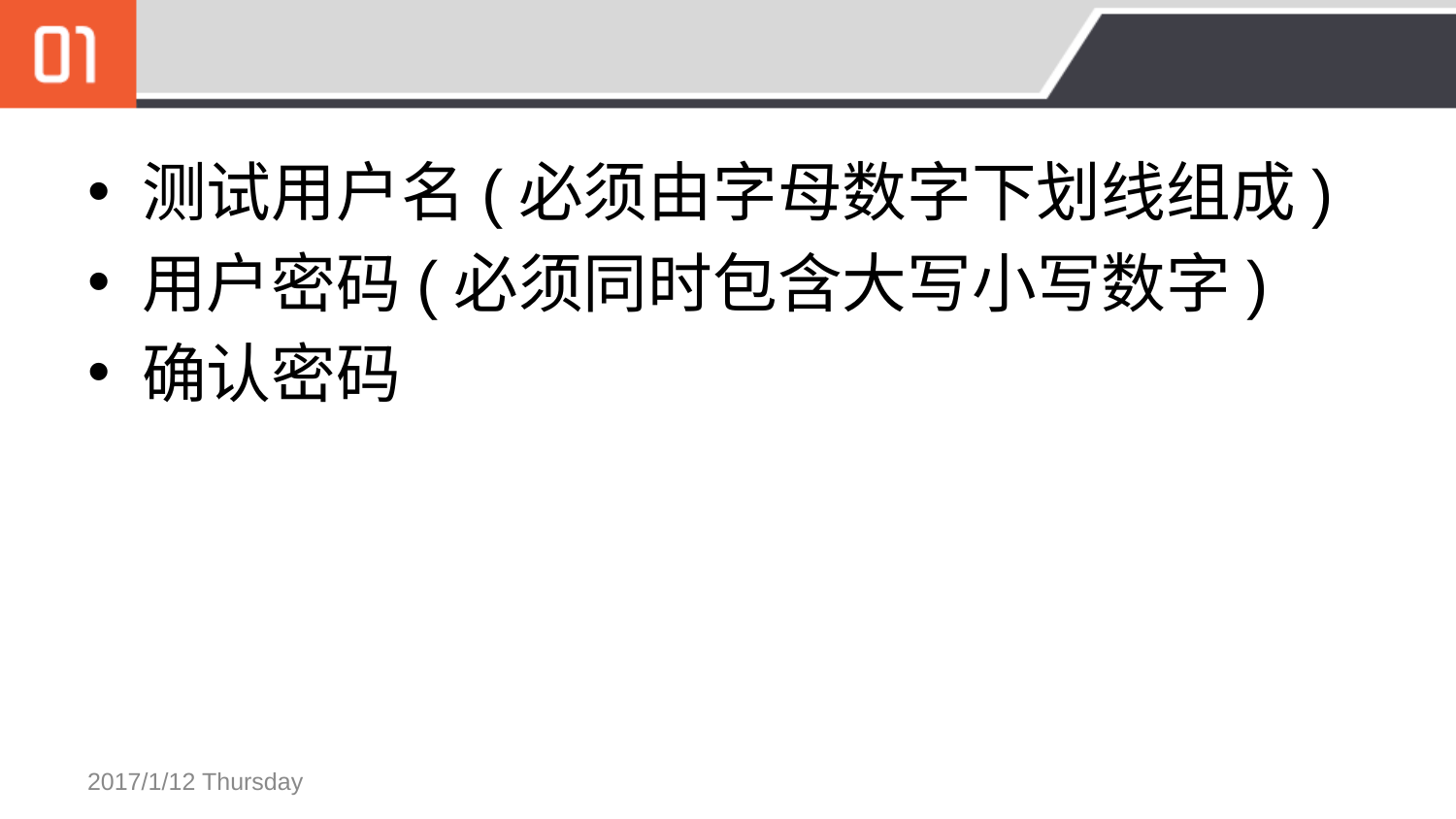

#
测试用户名(必须由字母数字下划线组成)
用户密码(必须同时包含大写小写数字)
确认密码
2017/1/12 Thursday